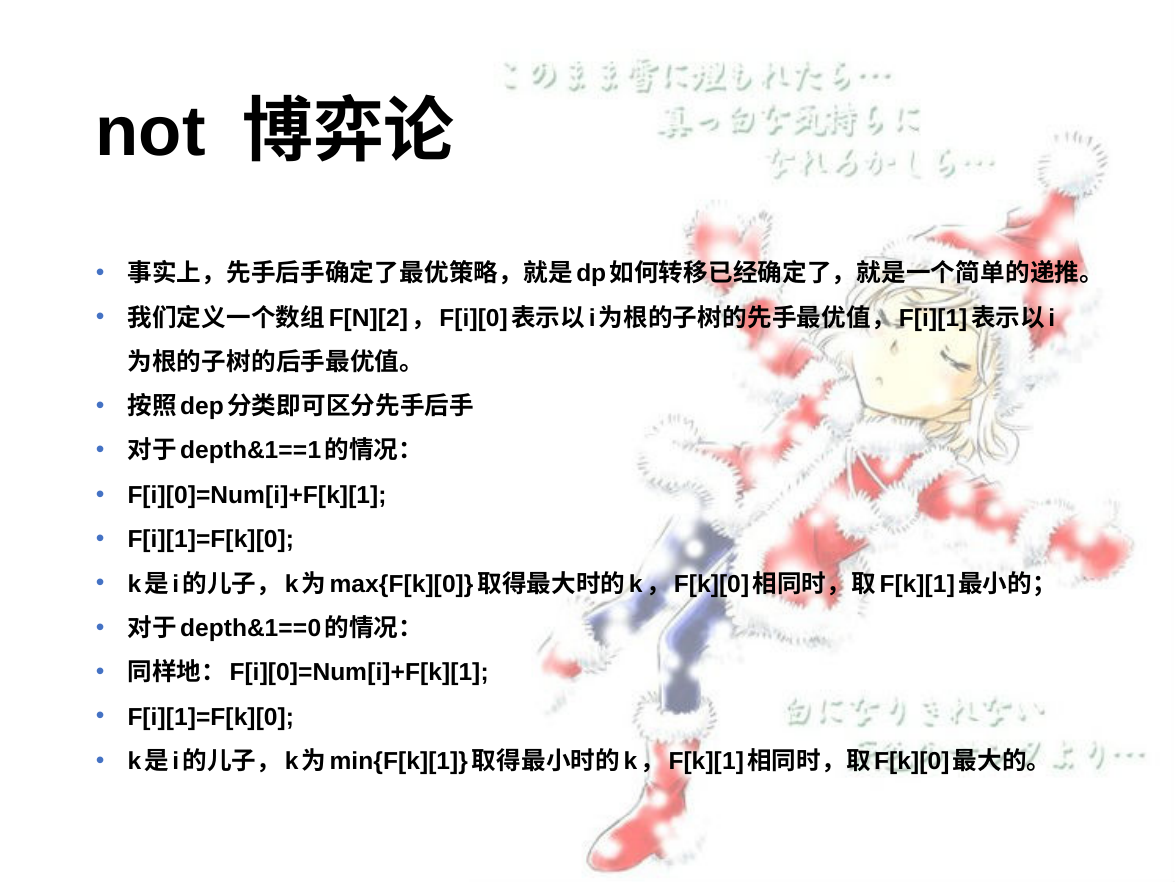

# not 博弈论
事实上，先手后手确定了最优策略，就是dp如何转移已经确定了，就是一个简单的递推。
我们定义一个数组F[N][2]，F[i][0]表示以i为根的子树的先手最优值，F[i][1]表示以i为根的子树的后手最优值。
按照dep分类即可区分先手后手
对于depth&1==1的情况：
F[i][0]=Num[i]+F[k][1];
F[i][1]=F[k][0];
k是i的儿子，k为max{F[k][0]}取得最大时的k，F[k][0]相同时，取F[k][1]最小的；
对于depth&1==0的情况：
同样地：F[i][0]=Num[i]+F[k][1];
F[i][1]=F[k][0];
k是i的儿子，k为min{F[k][1]}取得最小时的k，F[k][1]相同时，取F[k][0]最大的。